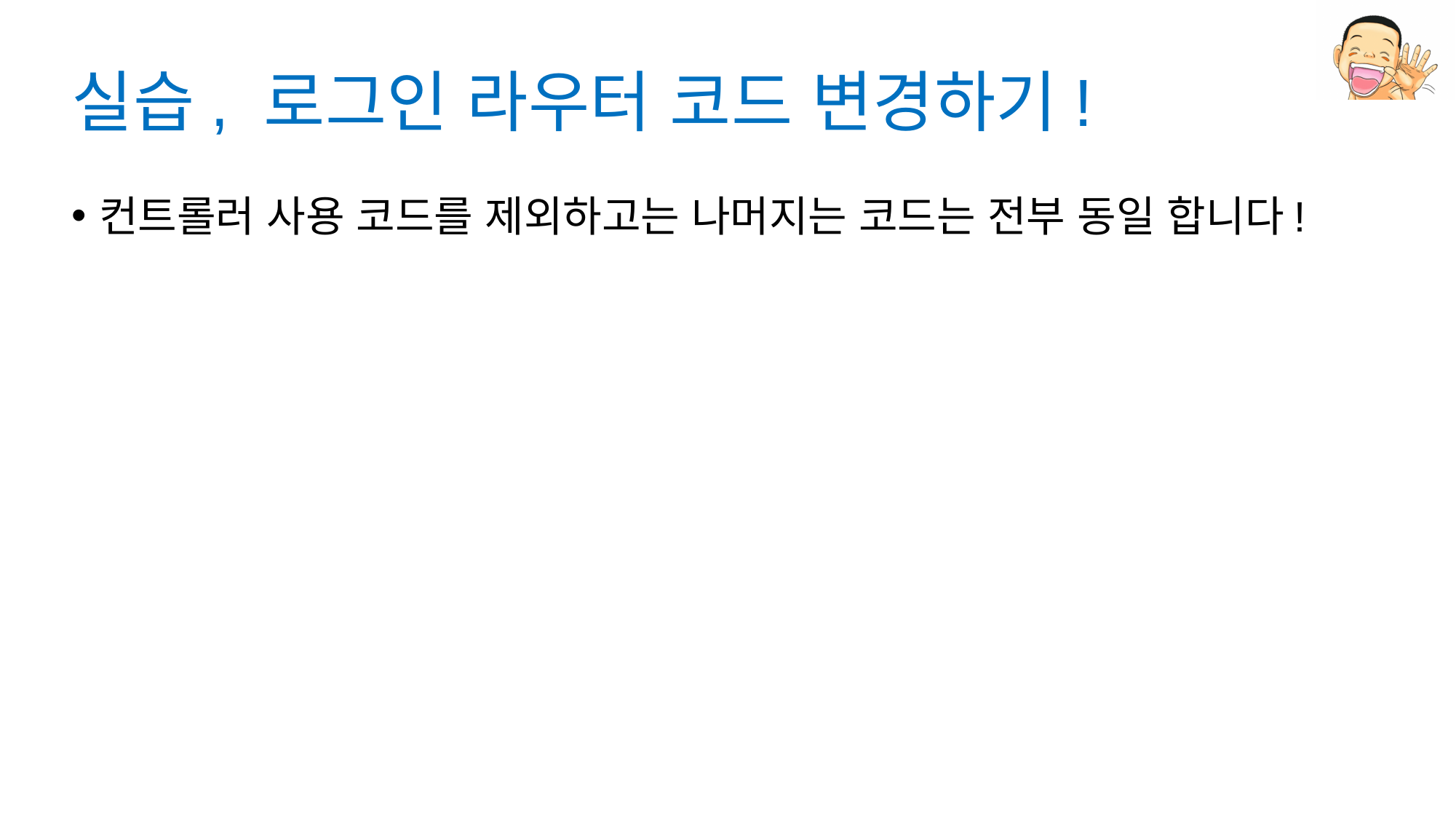

# 실습, 로그인 라우터 코드 변경하기!
컨트롤러 사용 코드를 제외하고는 나머지는 코드는 전부 동일 합니다!